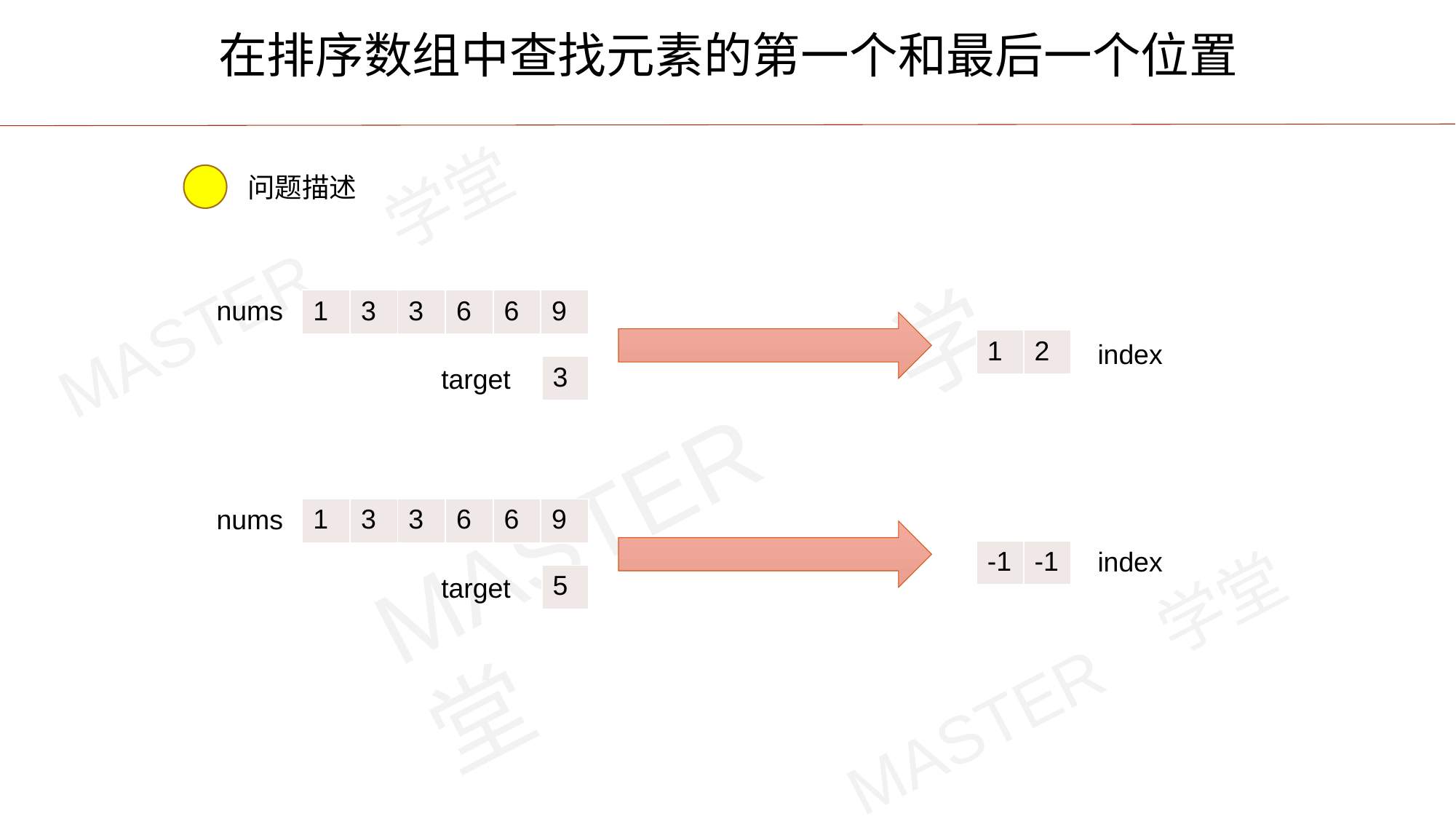

在排序数组中查找元素的第一个和最后一个位置
问题描述

nums
| 1 | 3 | 3 | 6 | 6 | 9 |
| --- | --- | --- | --- | --- | --- |

| 1 | 2 |
| --- | --- |
index
| 3 |
| --- |
target
nums
| 1 | 3 | 3 | 6 | 6 | 9 |
| --- | --- | --- | --- | --- | --- |

index
| -1 | -1 |
| --- | --- |
| 5 |
| --- |
target